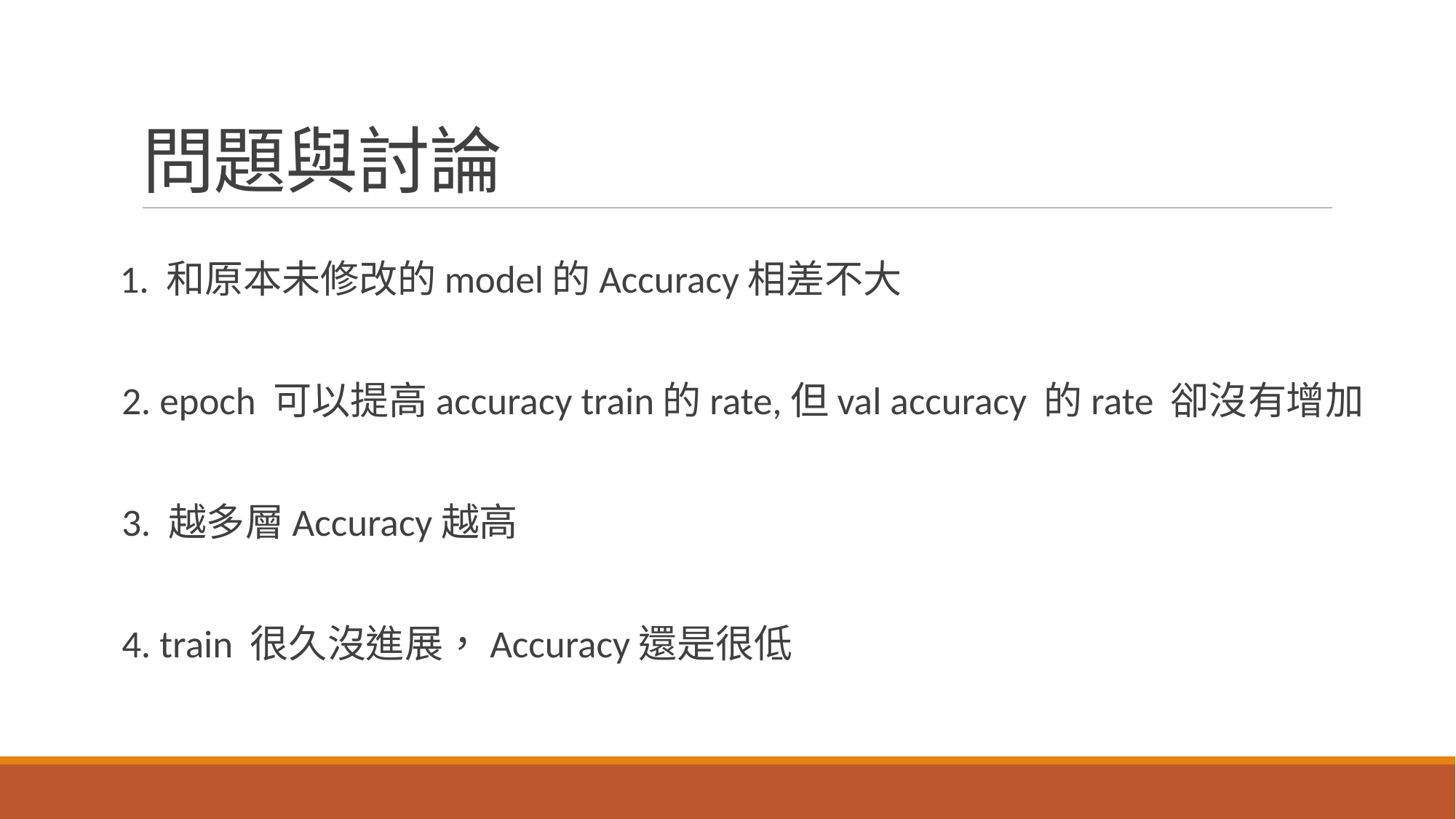

# 問題與討論
 1. 和原本未修改的model的Accuracy相差不大

2. epoch 可以提高accuracy train的rate,但val accuracy 的rate 卻沒有增加

3. 越多層Accuracy越高

4. train 很久沒進展，Accuracy還是很低